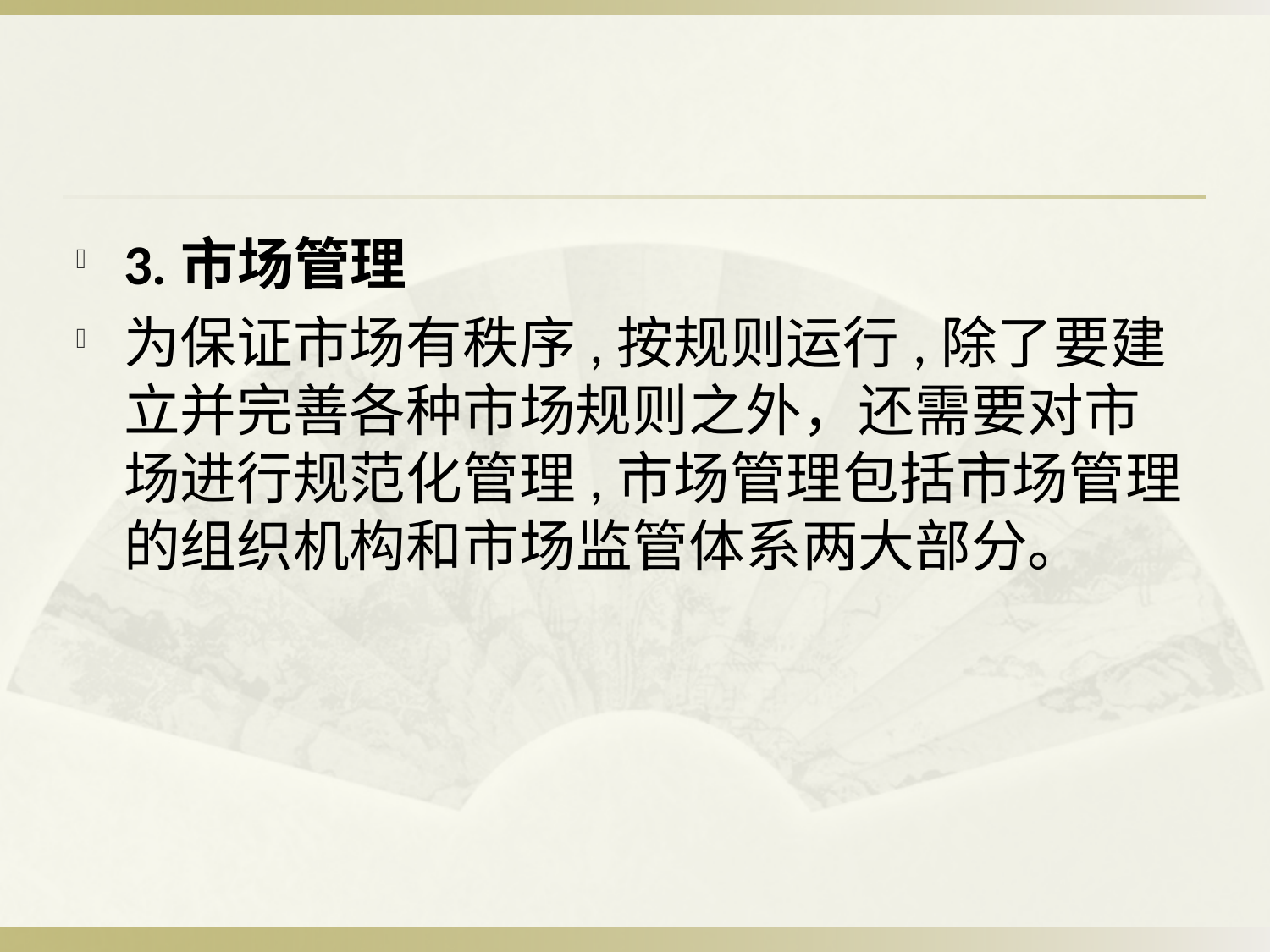

#
3.市场管理
为保证市场有秩序,按规则运行,除了要建立并完善各种市场规则之外，还需要对市场进行规范化管理,市场管理包括市场管理的组织机构和市场监管体系两大部分。